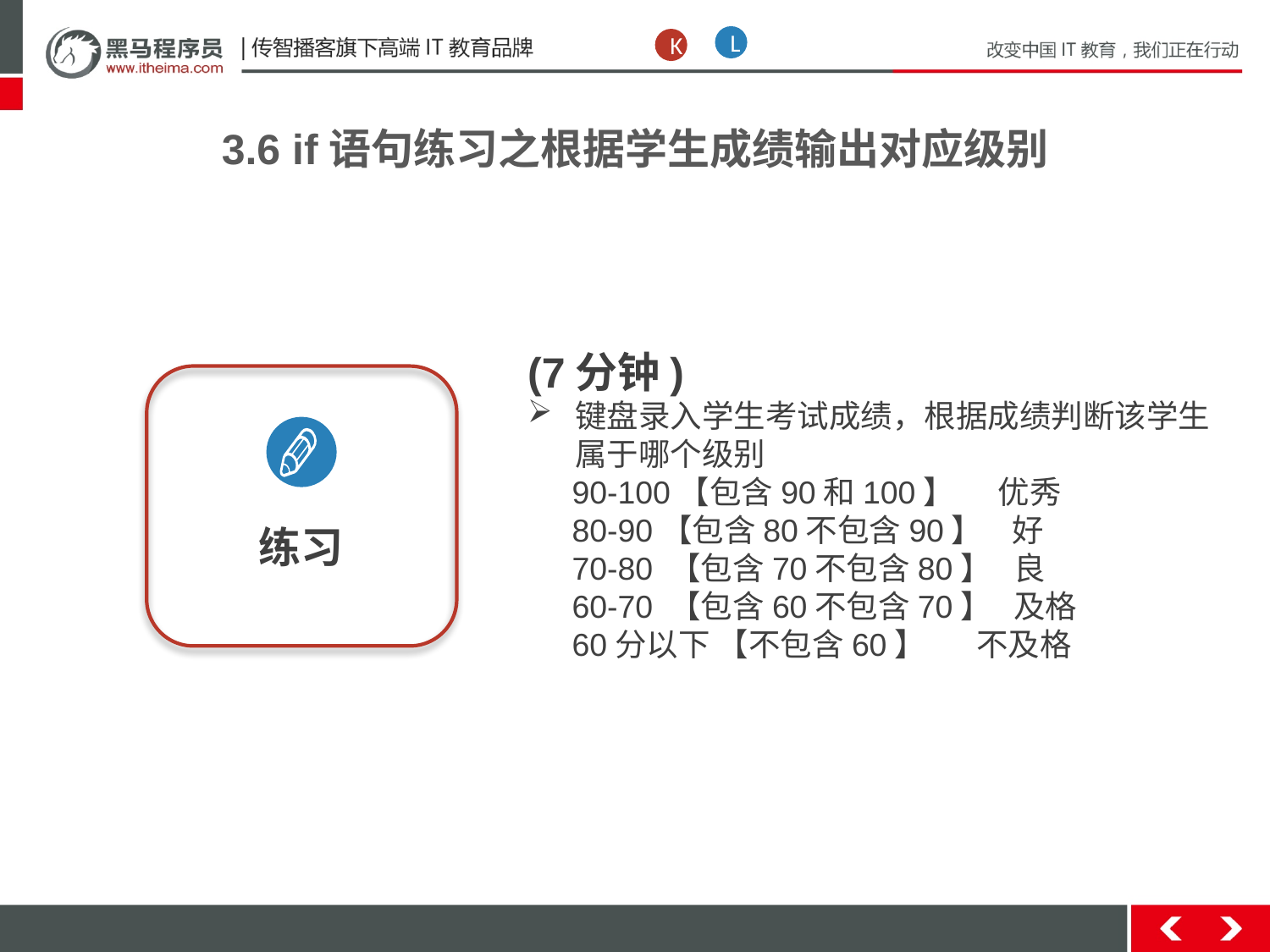

L
K
3.6 if语句练习之根据学生成绩输出对应级别
(7分钟)
键盘录入学生考试成绩，根据成绩判断该学生属于哪个级别
     90-100【包含90和100】      优秀
     80-90【包含80不包含90】    好
     70-80 【包含70不包含80】   良
     60-70 【包含60不包含70】   及格
     60分以下 【不包含60】       不及格

练习